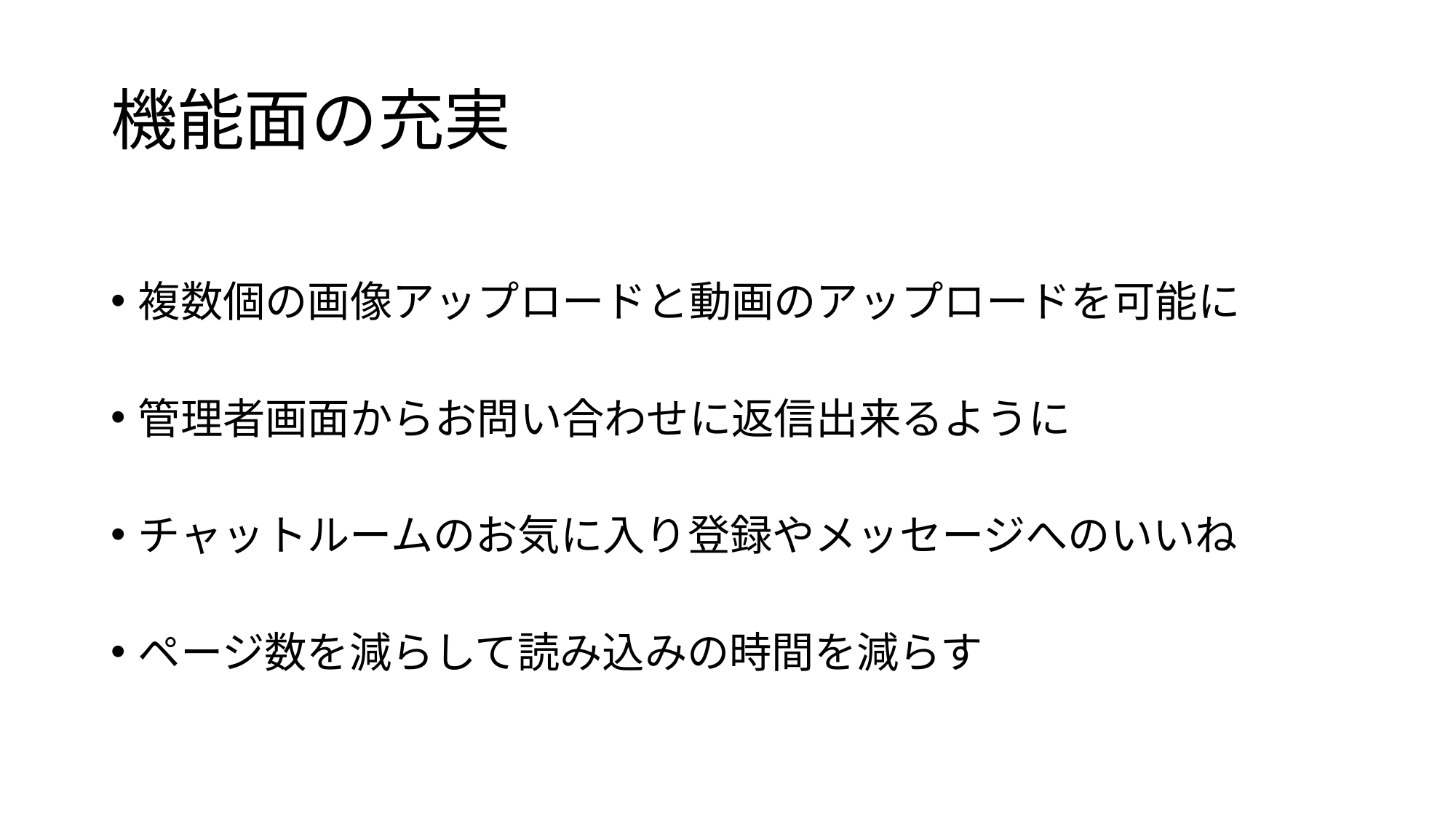

# 機能面の充実
複数個の画像アップロードと動画のアップロードを可能に
管理者画面からお問い合わせに返信出来るように
チャットルームのお気に入り登録やメッセージへのいいね
ページ数を減らして読み込みの時間を減らす